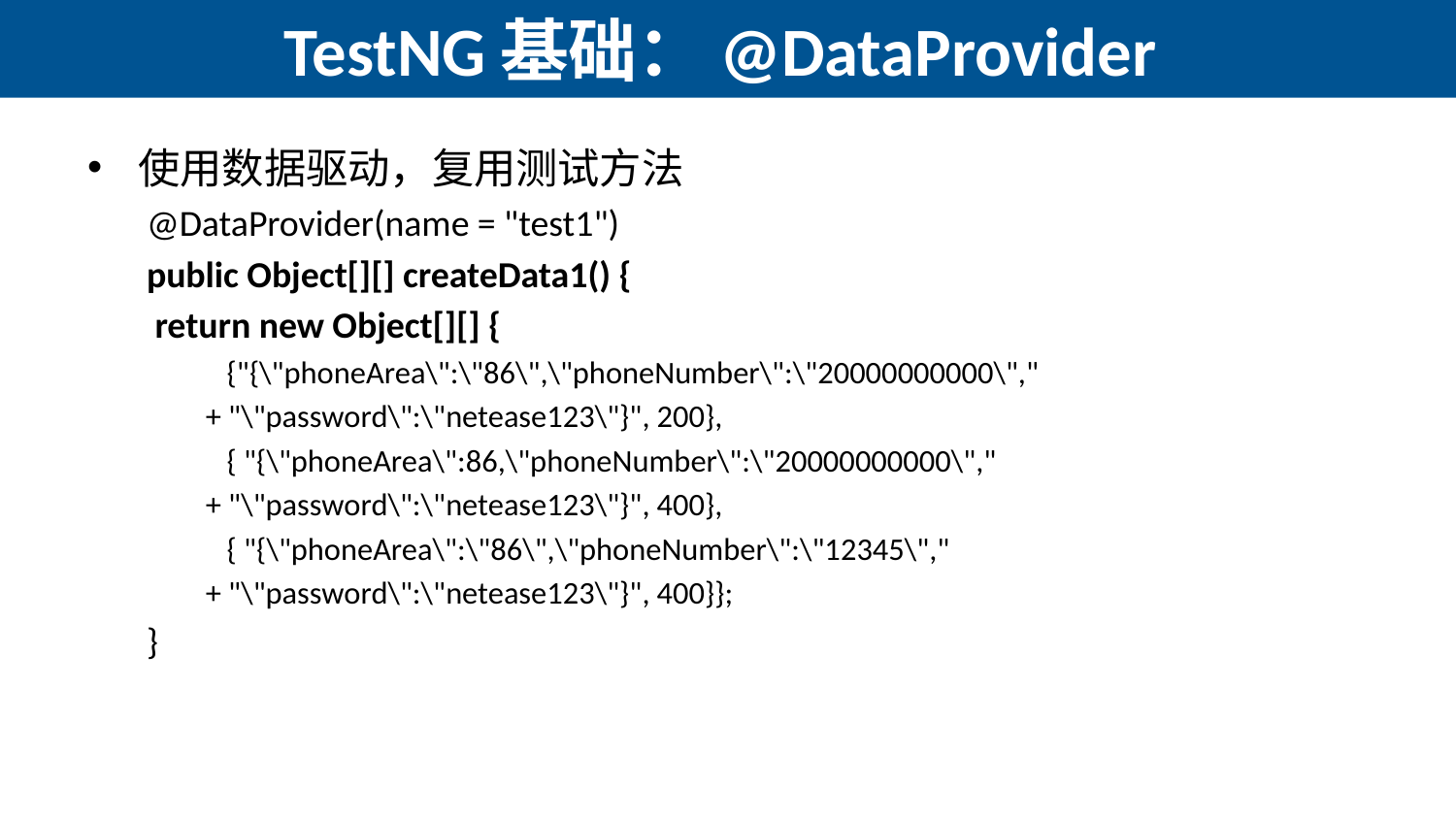

# TestNG基础：@DataProvider
使用数据驱动，复用测试方法
@DataProvider(name = "test1")
public Object[][] createData1() {
 return new Object[][] {
   {"{\"phoneArea\":\"86\",\"phoneNumber\":\"20000000000\","
+ "\"password\":\"netease123\"}", 200},
   { "{\"phoneArea\":86,\"phoneNumber\":\"20000000000\","
+ "\"password\":\"netease123\"}", 400},
   { "{\"phoneArea\":\"86\",\"phoneNumber\":\"12345\","
+ "\"password\":\"netease123\"}", 400}};
}